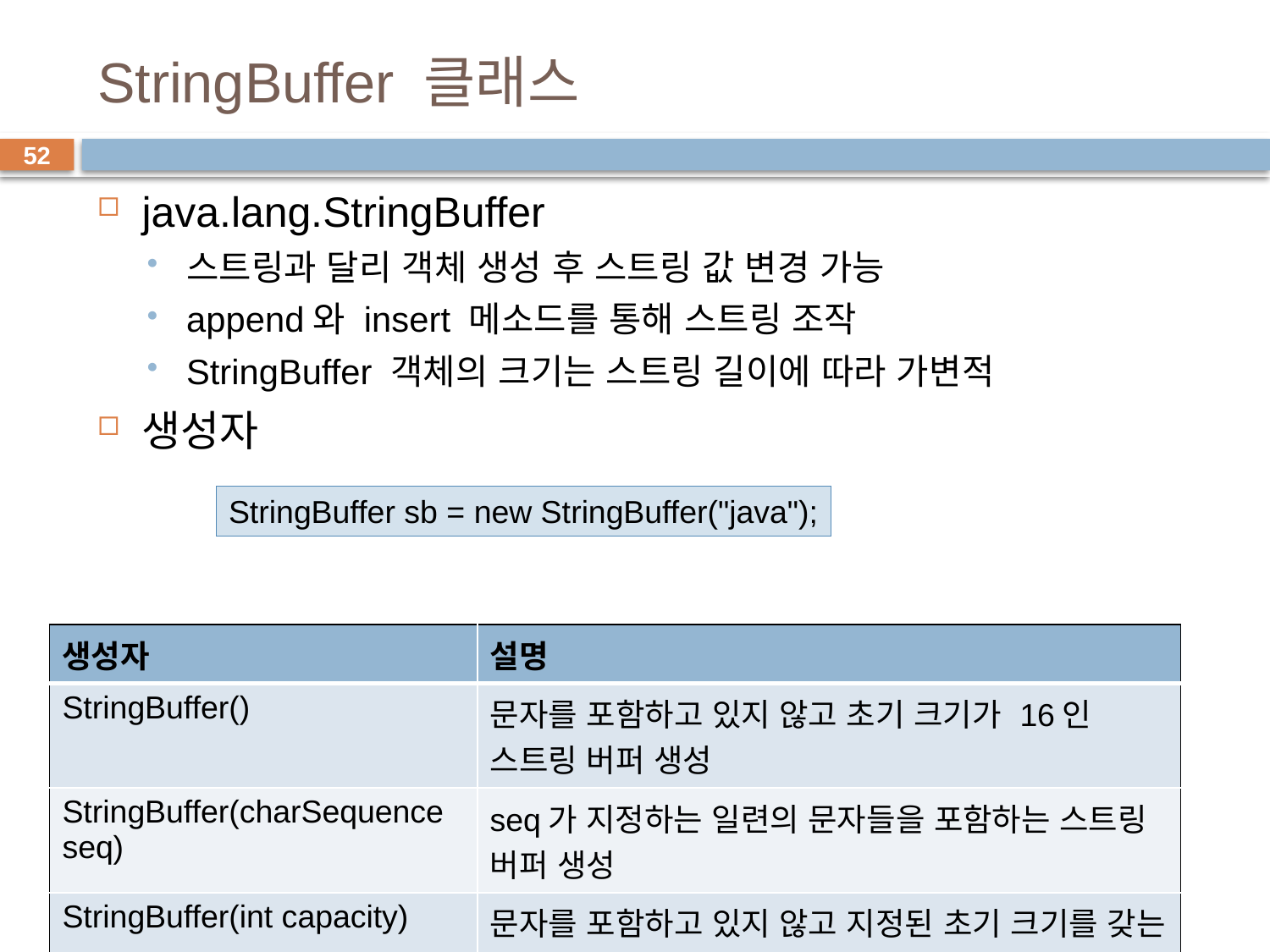

# StringBuffer 클래스
52
java.lang.StringBuffer
스트링과 달리 객체 생성 후 스트링 값 변경 가능
append와 insert 메소드를 통해 스트링 조작
StringBuffer 객체의 크기는 스트링 길이에 따라 가변적
생성자

StringBuffer sb = new StringBuffer("java");
| 생성자 | 설명 |
| --- | --- |
| StringBuffer() | 문자를 포함하고 있지 않고 초기 크기가 16인 스트링 버퍼 생성 |
| StringBuffer(charSequence seq) | seq가 지정하는 일련의 문자들을 포함하는 스트링 버퍼 생성 |
| StringBuffer(int capacity) | 문자를 포함하고 있지 않고 지정된 초기 크기를 갖는 스트링 버퍼 생성 |
| StringBuffer(String str) | 지정된 스트링으로 초기화된 스트링 버퍼 생성 |